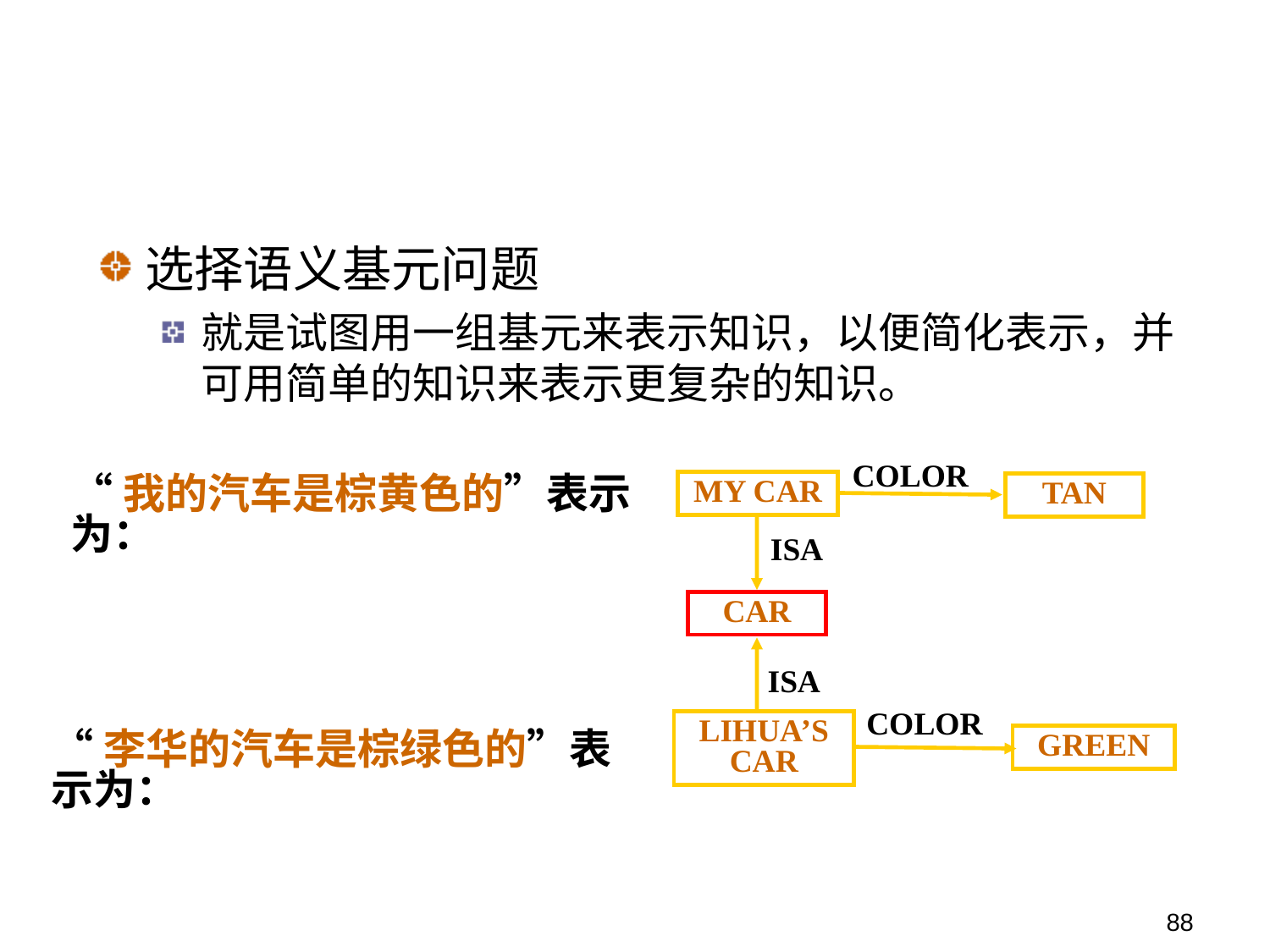

选择语义基元问题
就是试图用一组基元来表示知识，以便简化表示，并可用简单的知识来表示更复杂的知识。

COLOR
“我的汽车是棕黄色的”表示为：
MY CAR
TAN

ISA
CAR

ISA
COLOR
LIHUA’S CAR
“李华的汽车是棕绿色的”表示为：
GREEN

88